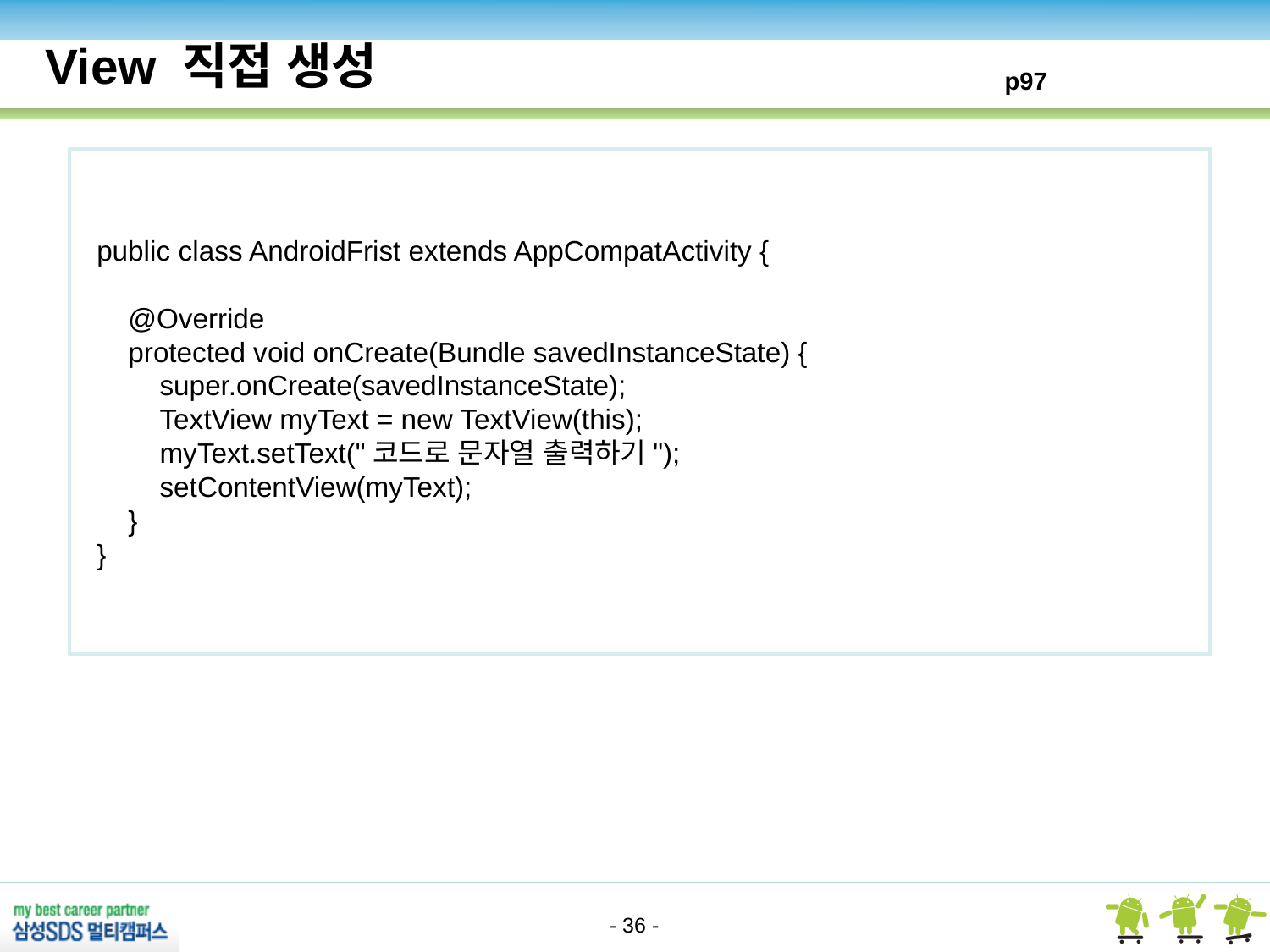

View 직접 생성
p97
public class AndroidFrist extends AppCompatActivity {

    @Override
    protected void onCreate(Bundle savedInstanceState) {
        super.onCreate(savedInstanceState);
        TextView myText = new TextView(this);
        myText.setText("코드로 문자열 출력하기");
        setContentView(myText);
    }
}
- 36 -